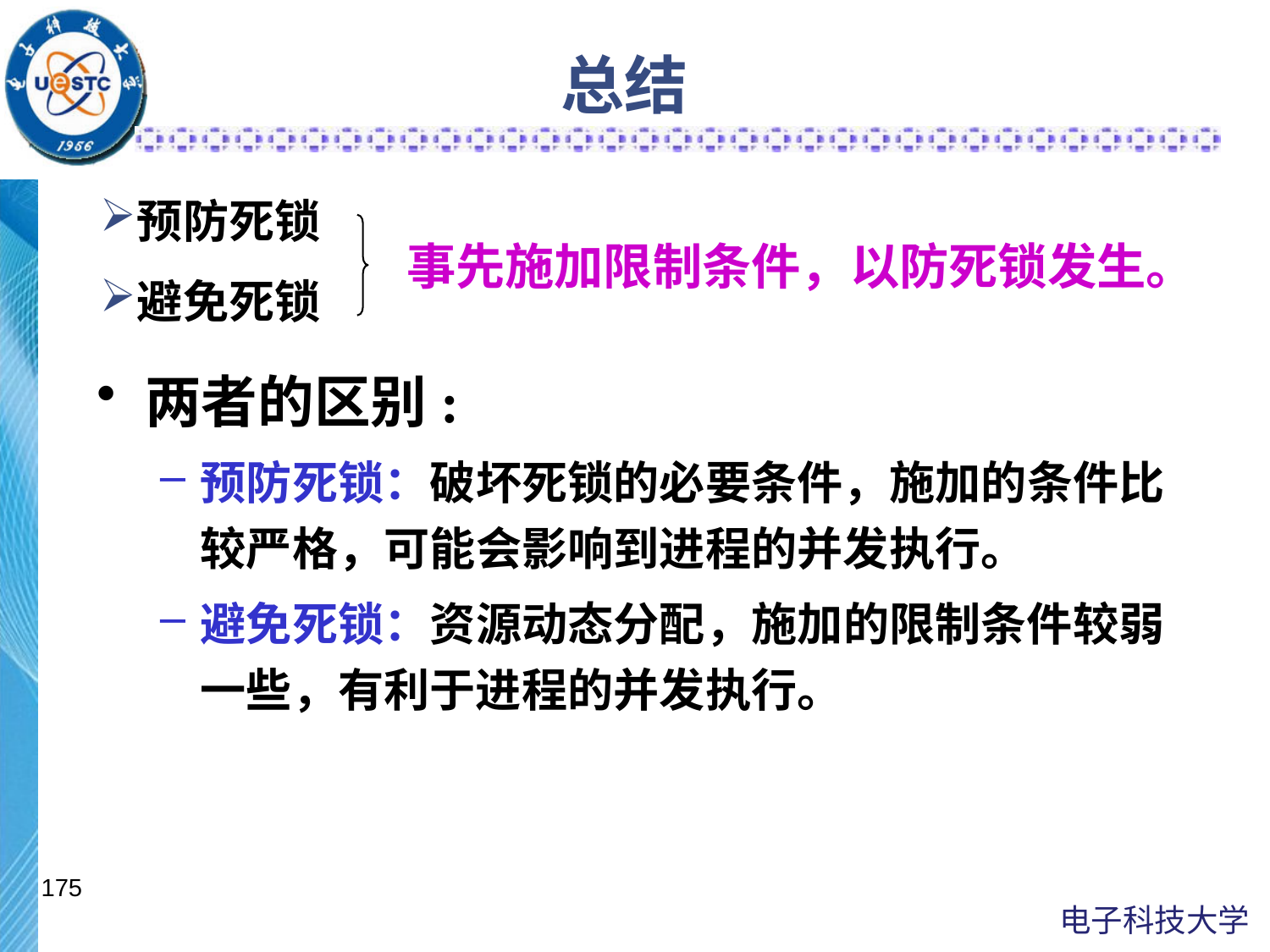

# 总结
预防死锁
避免死锁

事先施加限制条件，以防死锁发生。
两者的区别:
预防死锁：破坏死锁的必要条件，施加的条件比较严格，可能会影响到进程的并发执行。
避免死锁：资源动态分配，施加的限制条件较弱一些，有利于进程的并发执行。
175